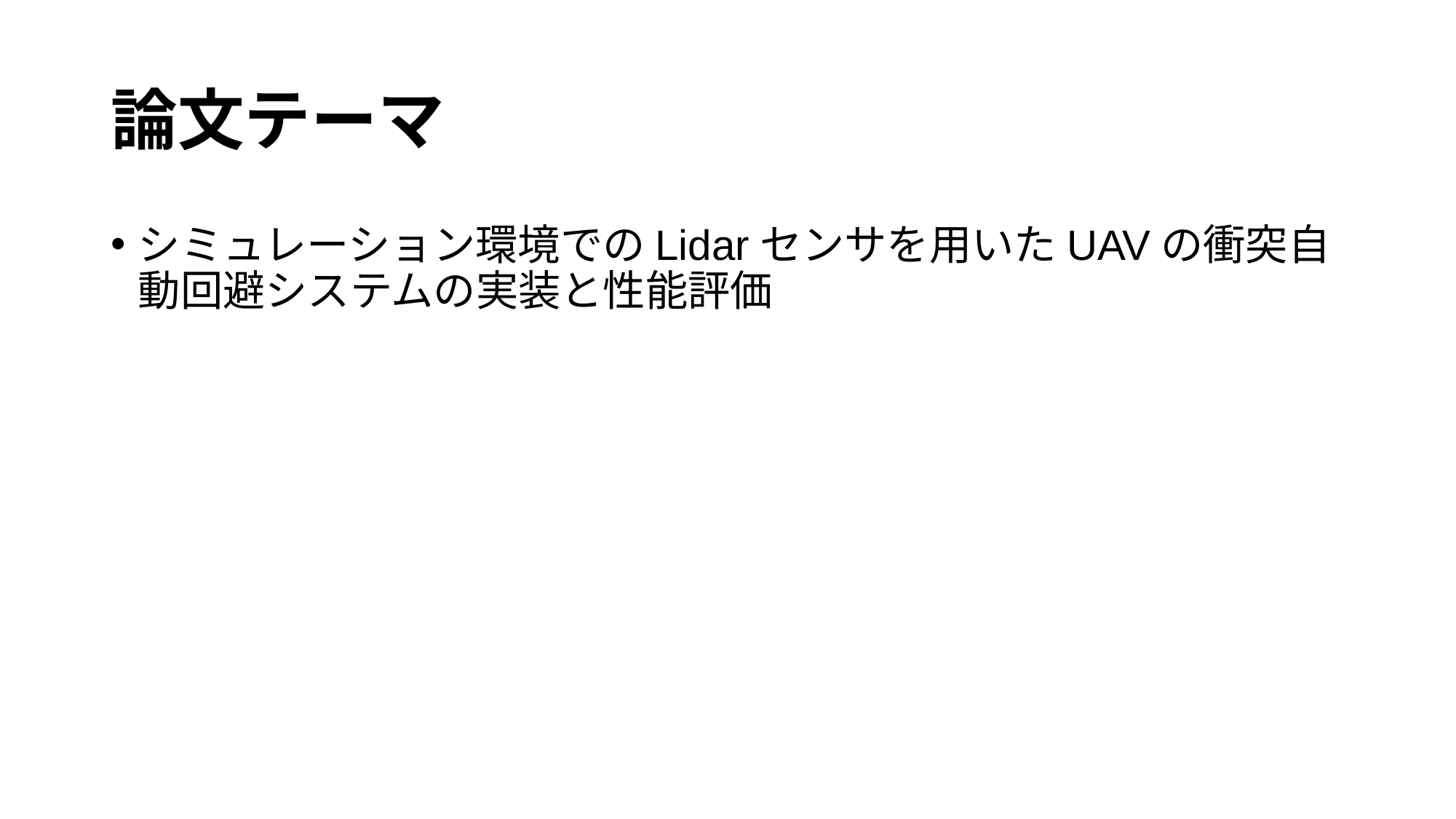

# 論文テーマ
シミュレーション環境でのLidarセンサを用いたUAVの衝突自動回避システムの実装と性能評価